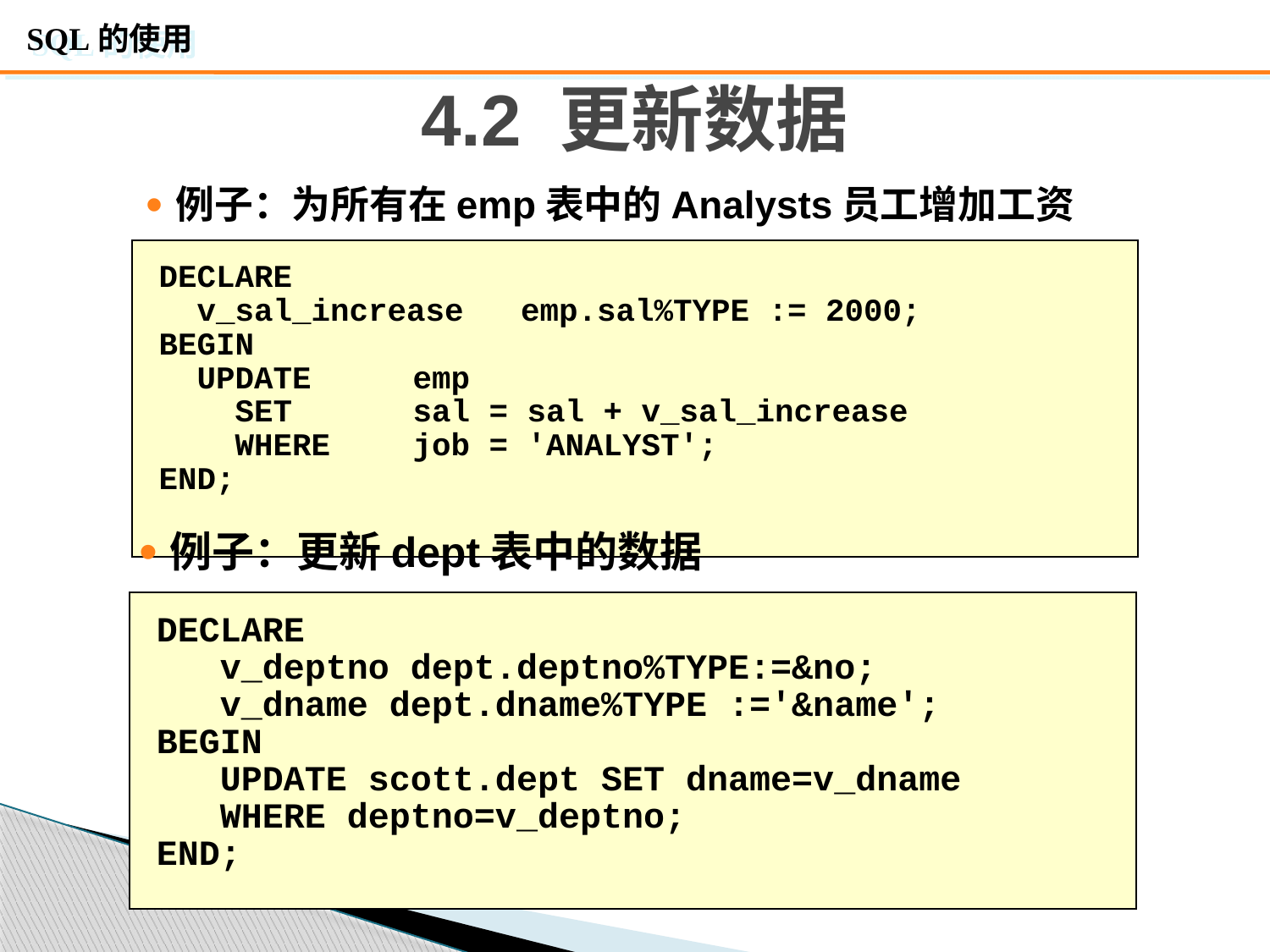

# 4.2 更新数据
例子：为所有在emp表中的Analysts员工增加工资

DECLARE
  v_sal_increase   emp.sal%TYPE := 2000;
BEGIN
  UPDATE	emp
    SET	sal = sal + v_sal_increase
    WHERE	job = 'ANALYST';
END;
例子：更新dept表中的数据

DECLARE
   v_deptno dept.deptno%TYPE:=&no;
   v_dname dept.dname%TYPE :='&name';
BEGIN
   UPDATE scott.dept SET dname=v_dname
   WHERE deptno=v_deptno;
END;